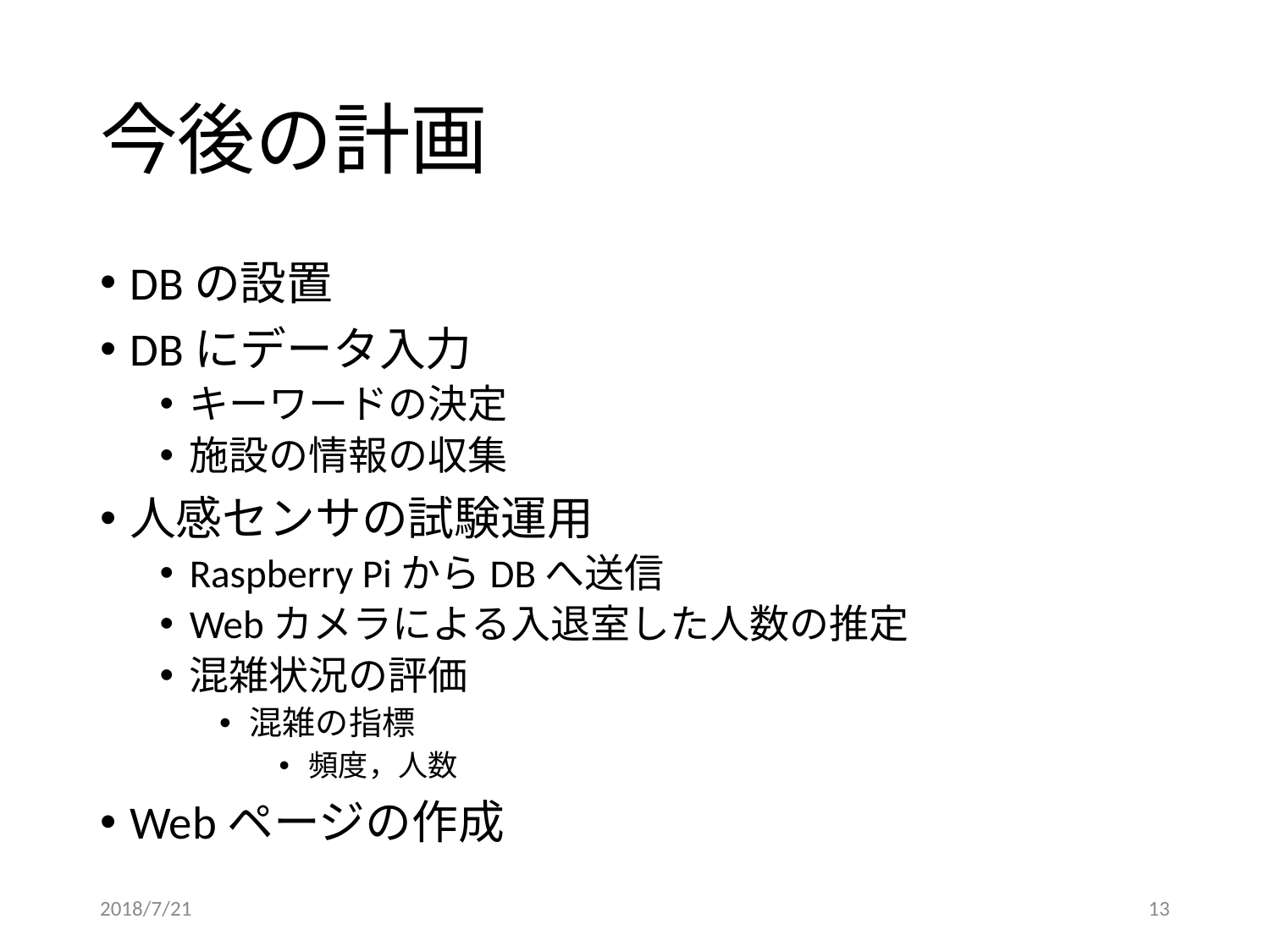

# 今後の計画
DBの設置
DBにデータ入力
キーワードの決定
施設の情報の収集
人感センサの試験運用
Raspberry PiからDBへ送信
Webカメラによる入退室した人数の推定
混雑状況の評価
混雑の指標
頻度，人数
Webページの作成
2018/7/21
13